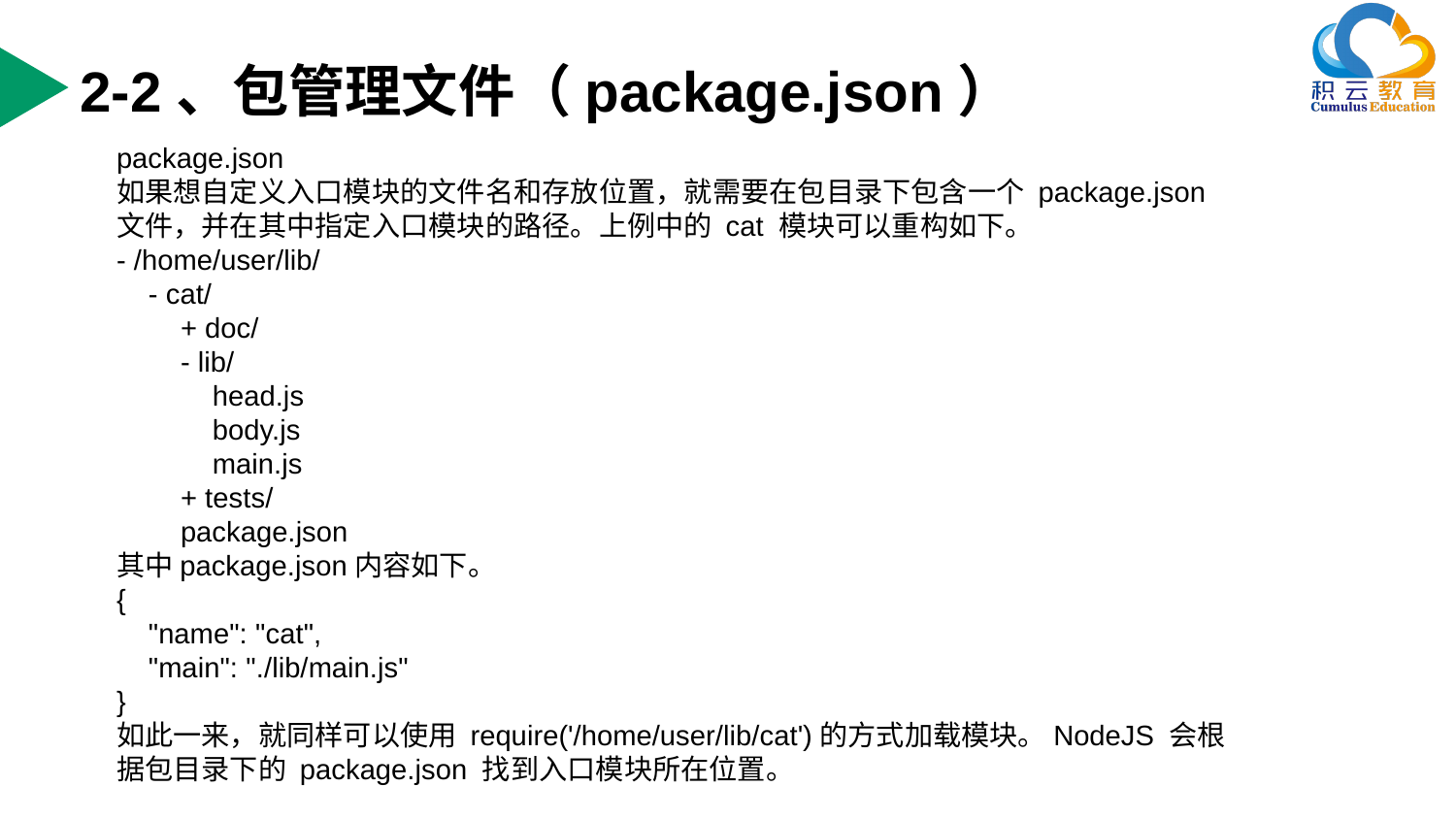

2-2、包管理文件（package.json）
package.json
如果想自定义入口模块的文件名和存放位置，就需要在包目录下包含一个 package.json 文件，并在其中指定入口模块的路径。上例中的 cat 模块可以重构如下。
- /home/user/lib/
    - cat/
        + doc/
        - lib/
            head.js
            body.js
            main.js
        + tests/
        package.json
其中package.json内容如下。
{
    "name": "cat",
    "main": "./lib/main.js"
}
如此一来，就同样可以使用 require('/home/user/lib/cat')的方式加载模块。NodeJS 会根据包目录下的 package.json 找到入口模块所在位置。